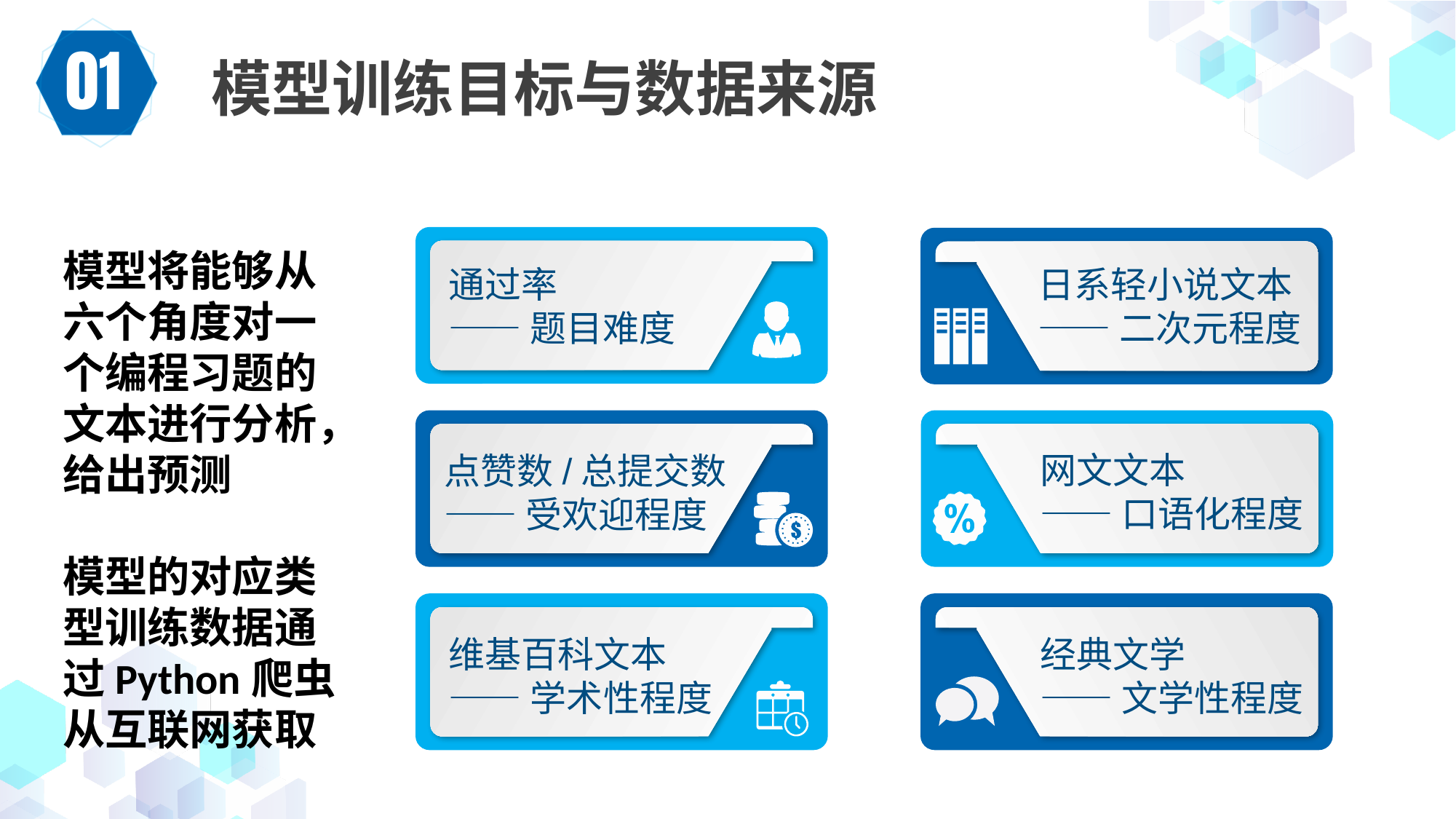

01
模型训练目标与数据来源

通过率
——题目难度

日系轻小说文本
——二次元程度

模型将能够从六个角度对一个编程习题的文本进行分析，给出预测

模型的对应类型训练数据通过Python爬虫从互联网获取

点赞数/总提交数
——受欢迎程度

网文文本
——口语化程度

维基百科文本
——学术性程度

经典文学
——文学性程度